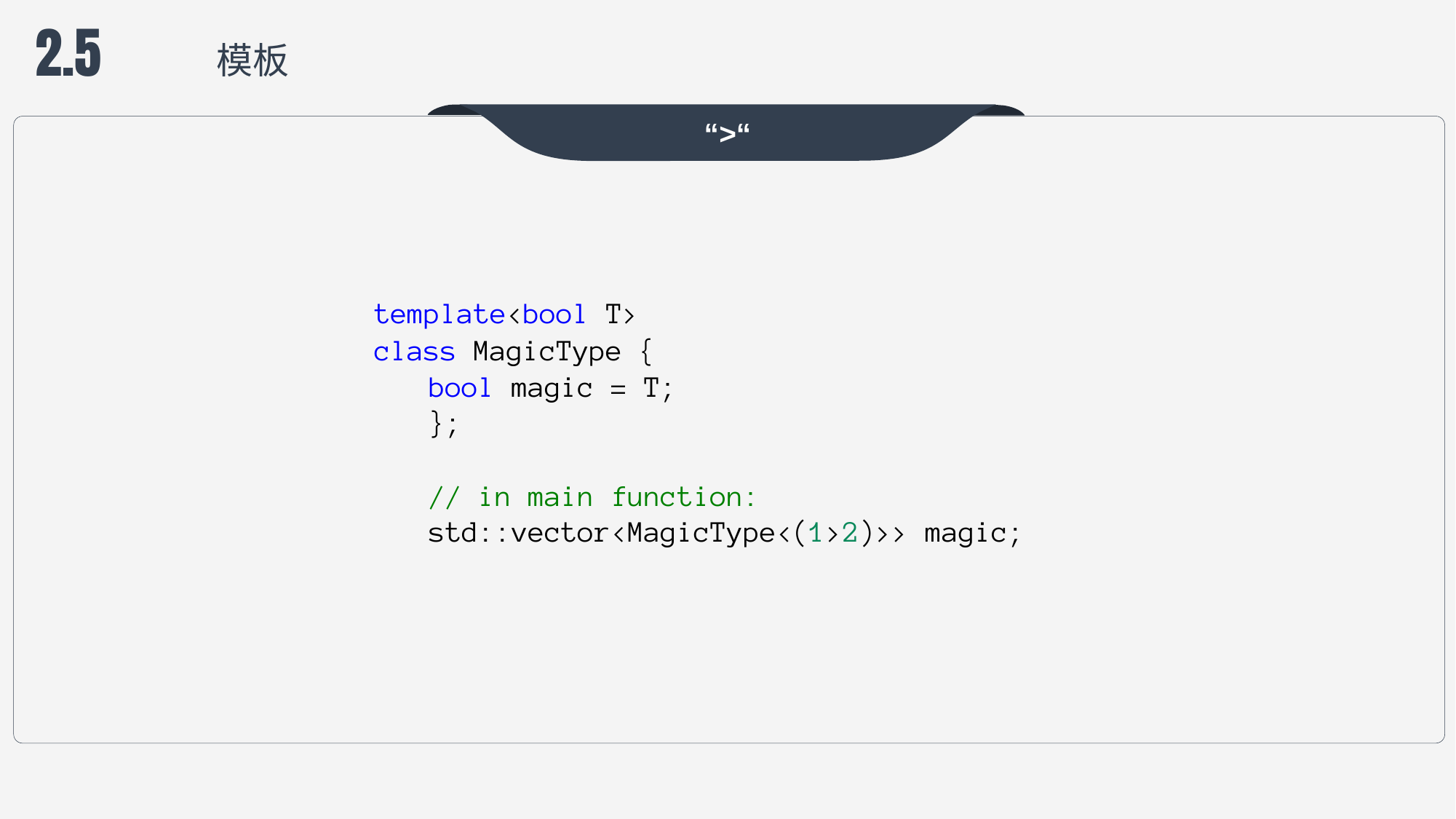

2.5
模板

“>“

template<bool T>
class MagicType {
bool magic = T;
};
// in main function:
std::vector<MagicType<(1>2)>> magic;